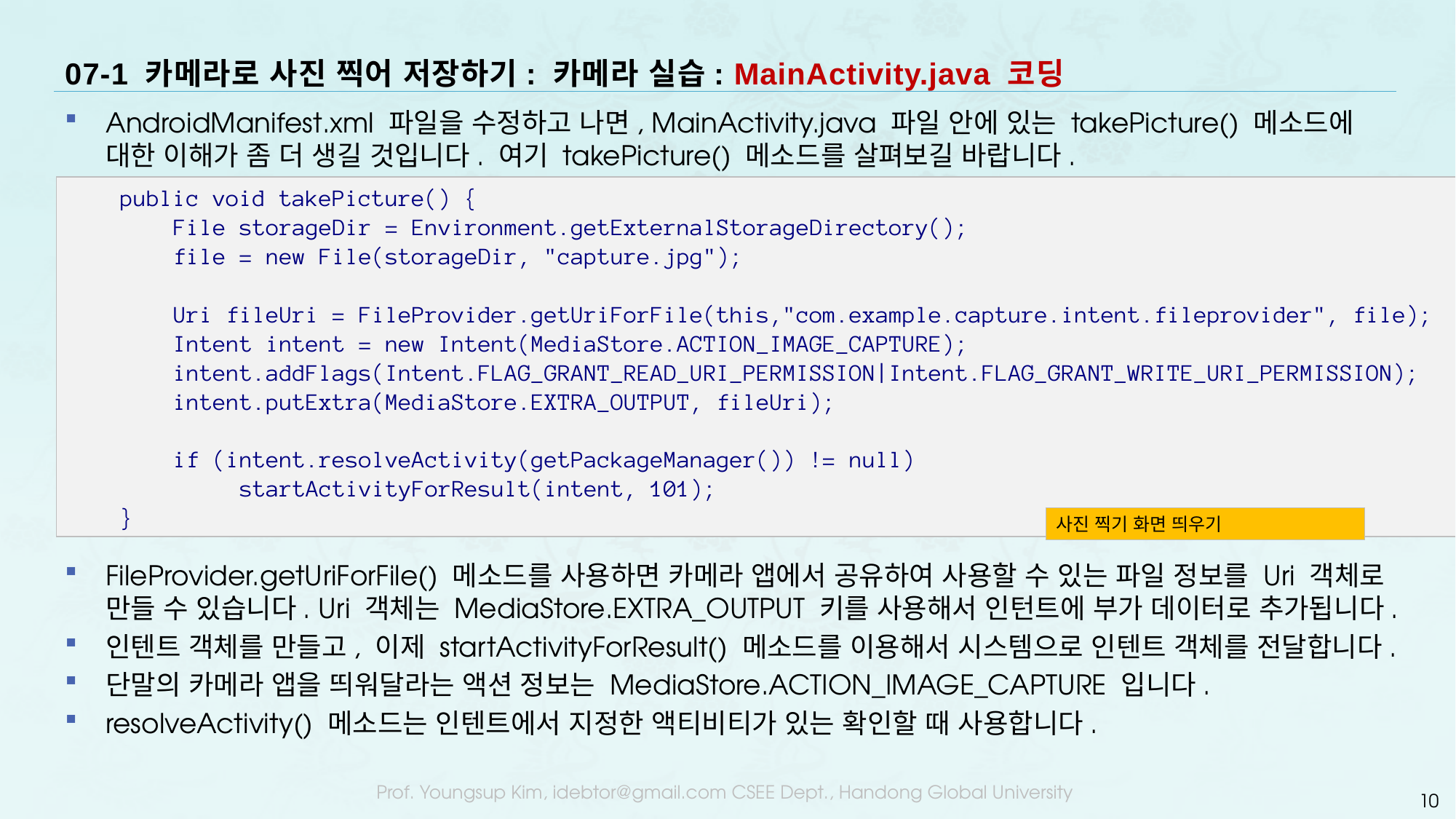

# 07-1 카메라로 사진 찍어 저장하기: 카메라 실습: MainActivity.java 코딩
AndroidManifest.xml 파일을 수정하고 나면, MainActivity.java 파일 안에 있는 takePicture() 메소드에 대한 이해가 좀 더 생길 것입니다. 여기 takePicture() 메소드를 살펴보길 바랍니다.

FileProvider.getUriForFile() 메소드를 사용하면 카메라 앱에서 공유하여 사용할 수 있는 파일 정보를 Uri 객체로 만들 수 있습니다. Uri 객체는 MediaStore.EXTRA_OUTPUT 키를 사용해서 인턴트에 부가 데이터로 추가됩니다.
인텐트 객체를 만들고, 이제 startActivityForResult() 메소드를 이용해서 시스템으로 인텐트 객체를 전달합니다.
단말의 카메라 앱을 띄워달라는 액션 정보는 MediaStore.ACTION_IMAGE_CAPTURE 입니다.
resolveActivity() 메소드는 인텐트에서 지정한 액티비티가 있는 확인할 때 사용합니다.

    public void takePicture() {
        File storageDir = Environment.getExternalStorageDirectory();
        file = new File(storageDir, "capture.jpg");

        Uri fileUri = FileProvider.getUriForFile(this,"com.example.capture.intent.fileprovider", file);
        Intent intent = new Intent(MediaStore.ACTION_IMAGE_CAPTURE);
        intent.addFlags(Intent.FLAG_GRANT_READ_URI_PERMISSION|Intent.FLAG_GRANT_WRITE_URI_PERMISSION);
        intent.putExtra(MediaStore.EXTRA_OUTPUT, fileUri);

        if (intent.resolveActivity(getPackageManager()) != null)
             startActivityForResult(intent, 101);
    }
사진 찍기 화면 띄우기
10